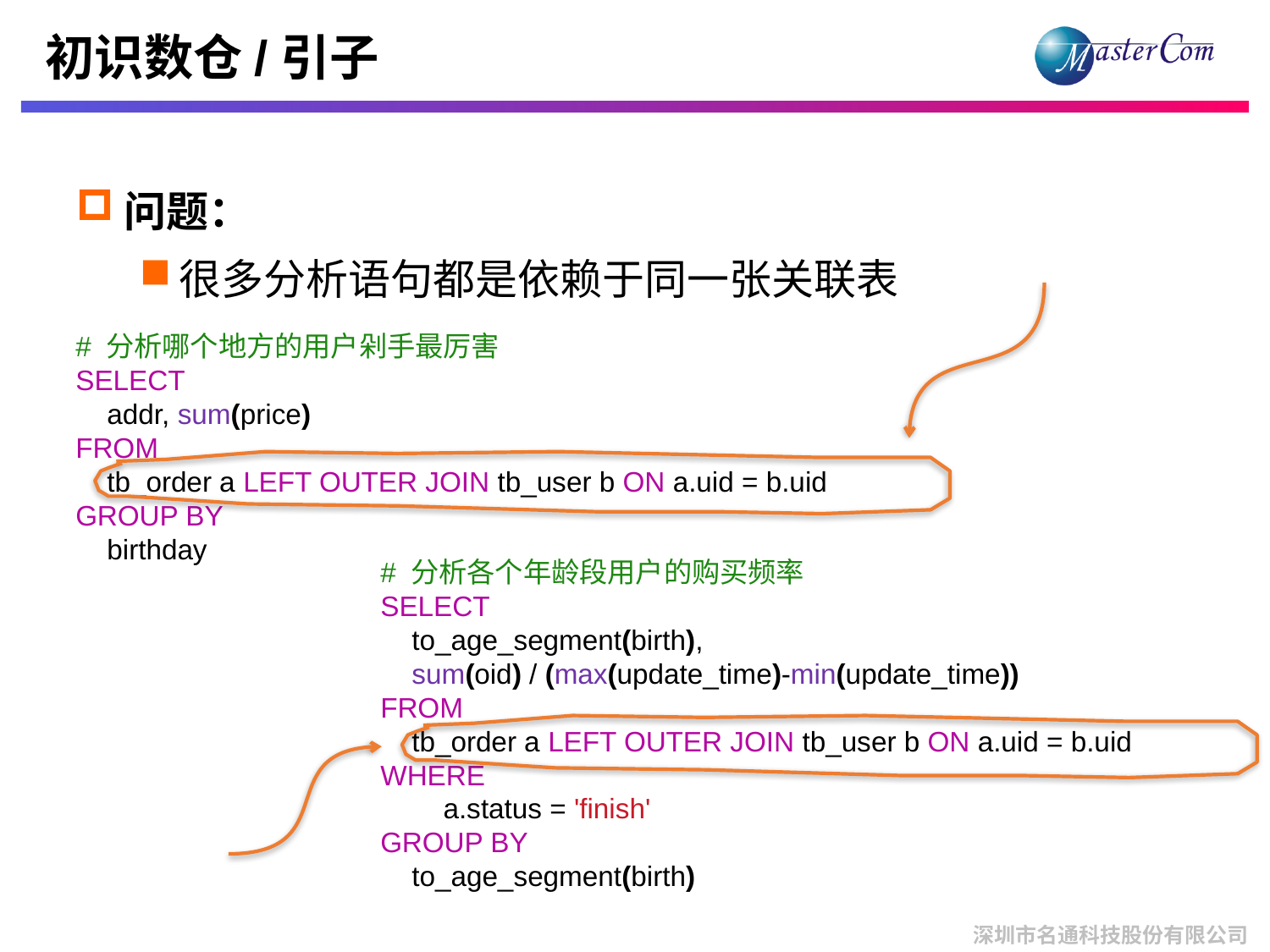

# 初识数仓/引子
问题：
很多分析语句都是依赖于同一张关联表

# 分析哪个地方的用户剁手最厉害
SELECT
    addr, sum(price)
FROM
    tb_order a LEFT OUTER JOIN tb_user b ON a.uid = b.uid
GROUP BY
    birthday

# 分析各个年龄段用户的购买频率
SELECT
    to_age_segment(birth),
    sum(oid) / (max(update_time)-min(update_time))
FROM
    tb_order a LEFT OUTER JOIN tb_user b ON a.uid = b.uid
WHERE
        a.status = 'finish'
GROUP BY
    to_age_segment(birth)